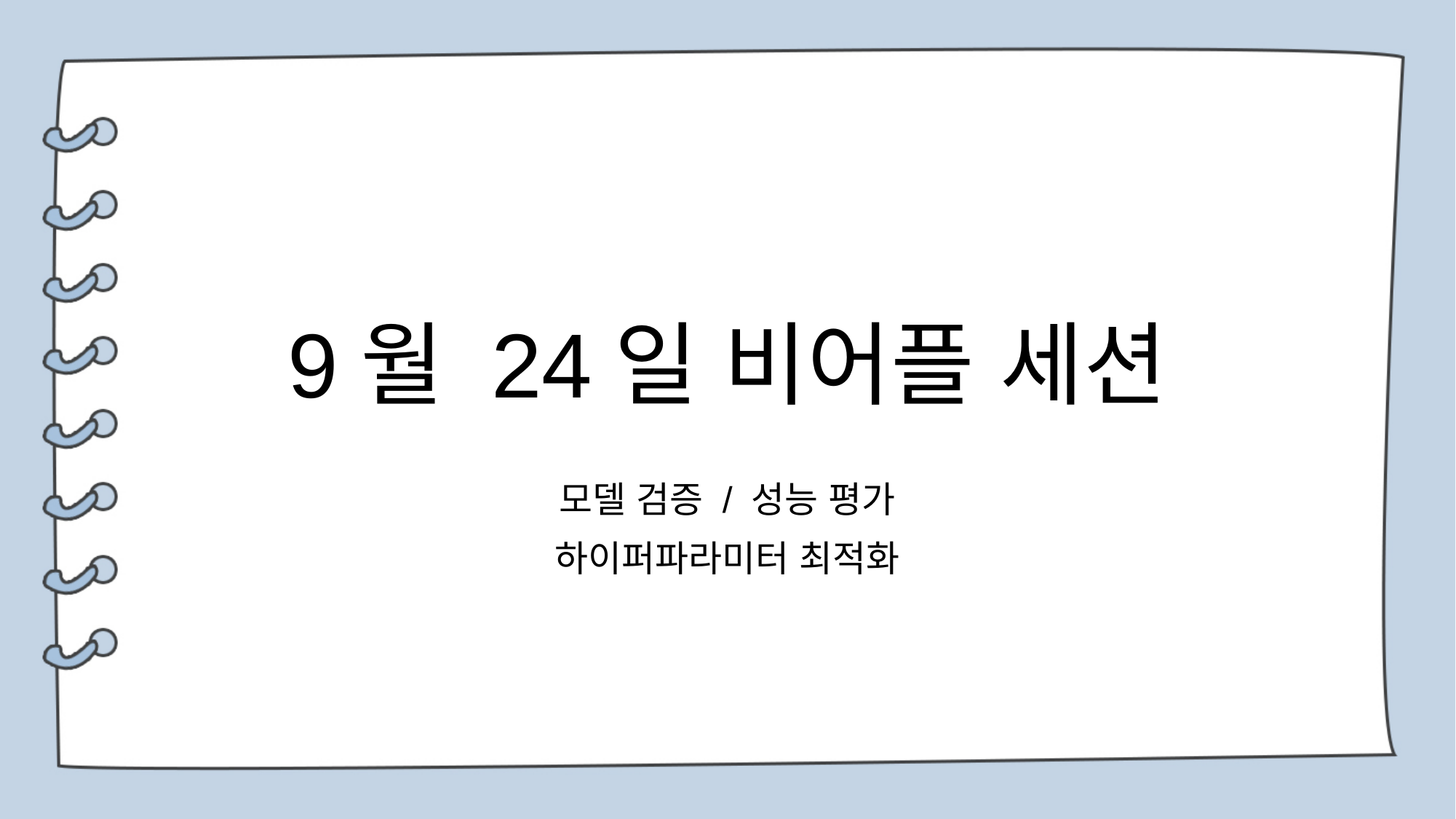

# 9월 24일 비어플 세션
모델 검증 / 성능 평가

하이퍼파라미터 최적화